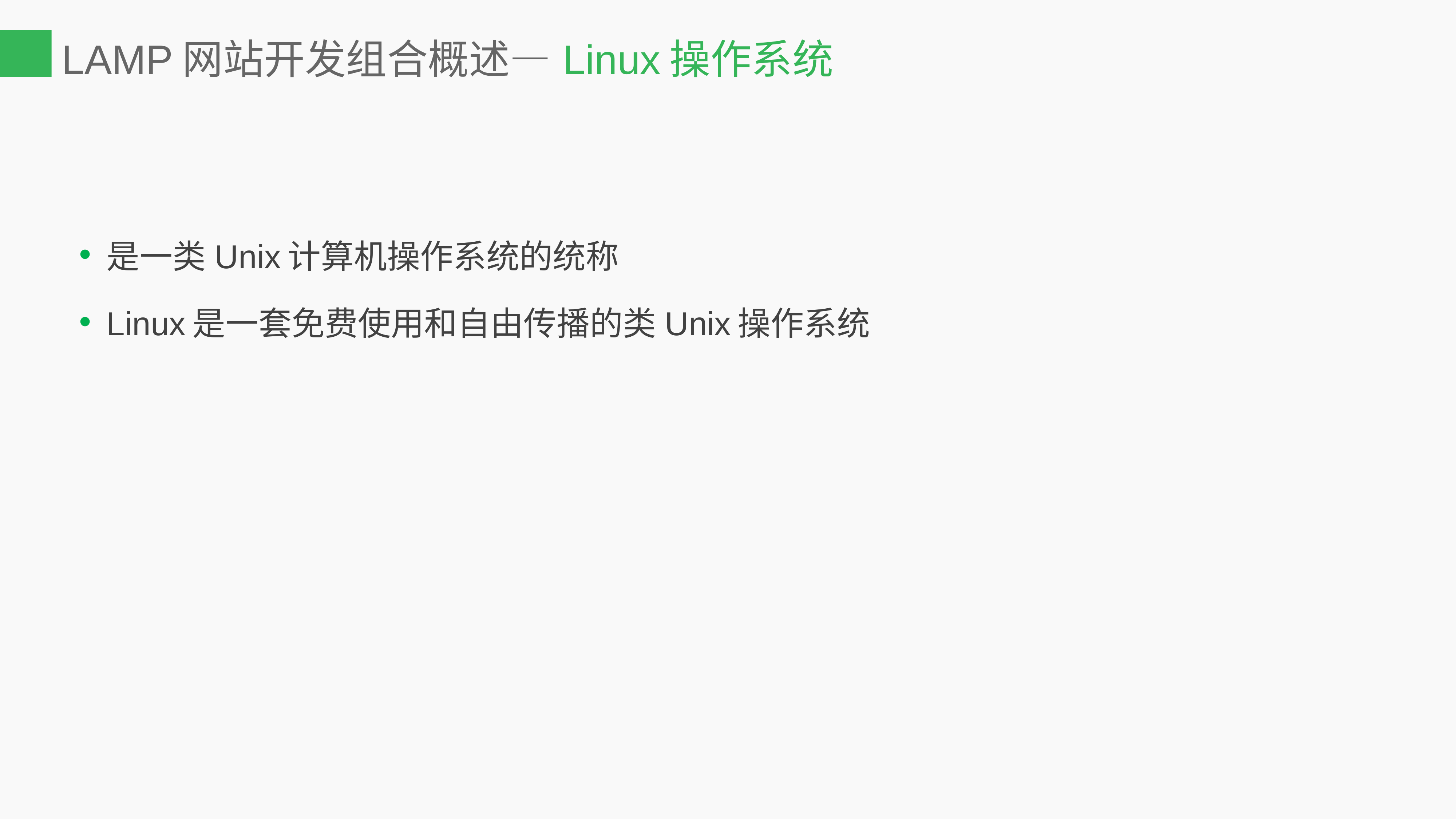

# LAMP网站开发组合概述—Linux操作系统
是一类Unix计算机操作系统的统称
Linux是一套免费使用和自由传播的类Unix操作系统